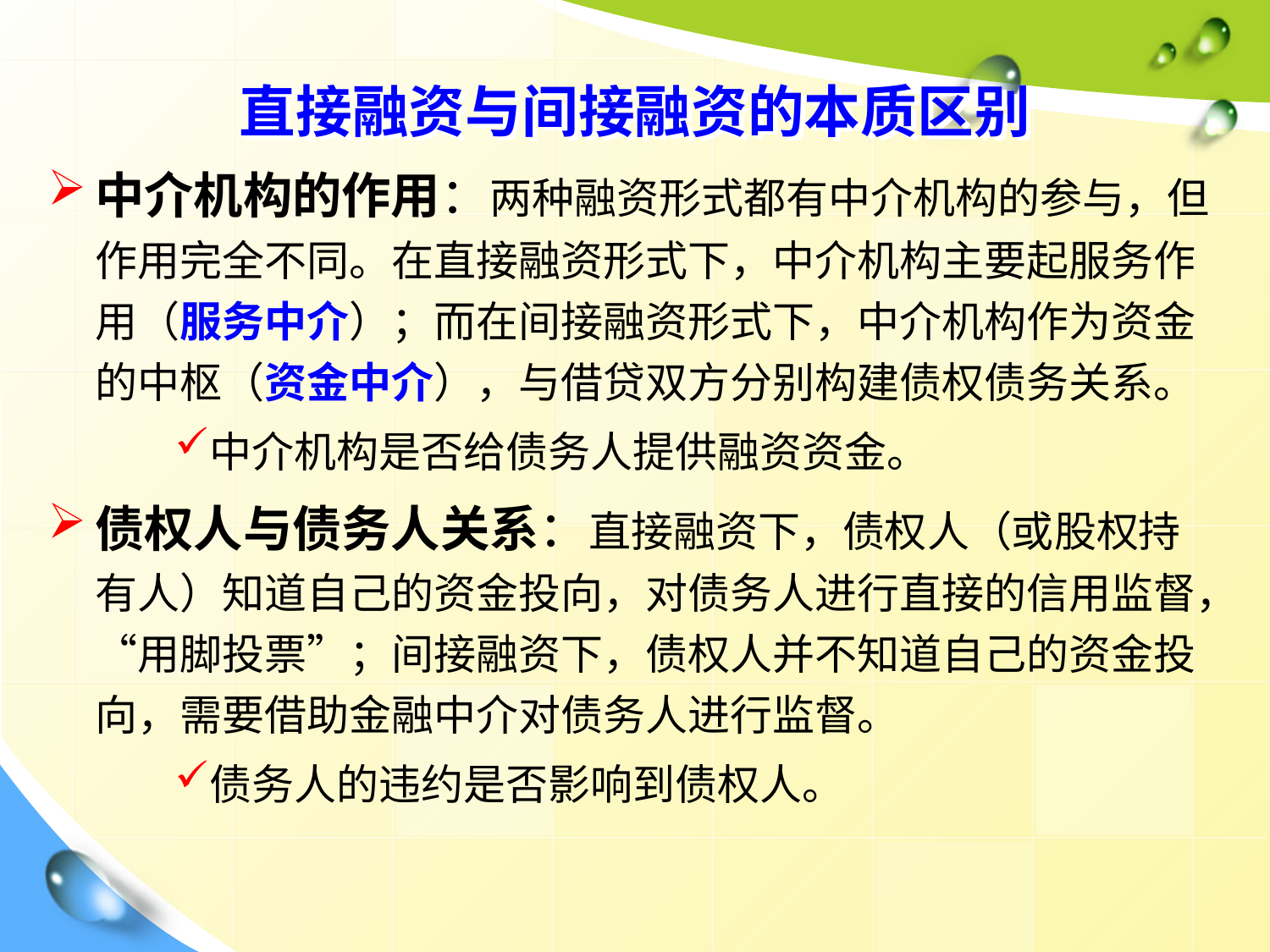

# 直接融资与间接融资的本质区别
中介机构的作用：两种融资形式都有中介机构的参与，但作用完全不同。在直接融资形式下，中介机构主要起服务作用（服务中介）；而在间接融资形式下，中介机构作为资金的中枢（资金中介），与借贷双方分别构建债权债务关系。
中介机构是否给债务人提供融资资金。
债权人与债务人关系：直接融资下，债权人（或股权持有人）知道自己的资金投向，对债务人进行直接的信用监督，“用脚投票”；间接融资下，债权人并不知道自己的资金投向，需要借助金融中介对债务人进行监督。
债务人的违约是否影响到债权人。